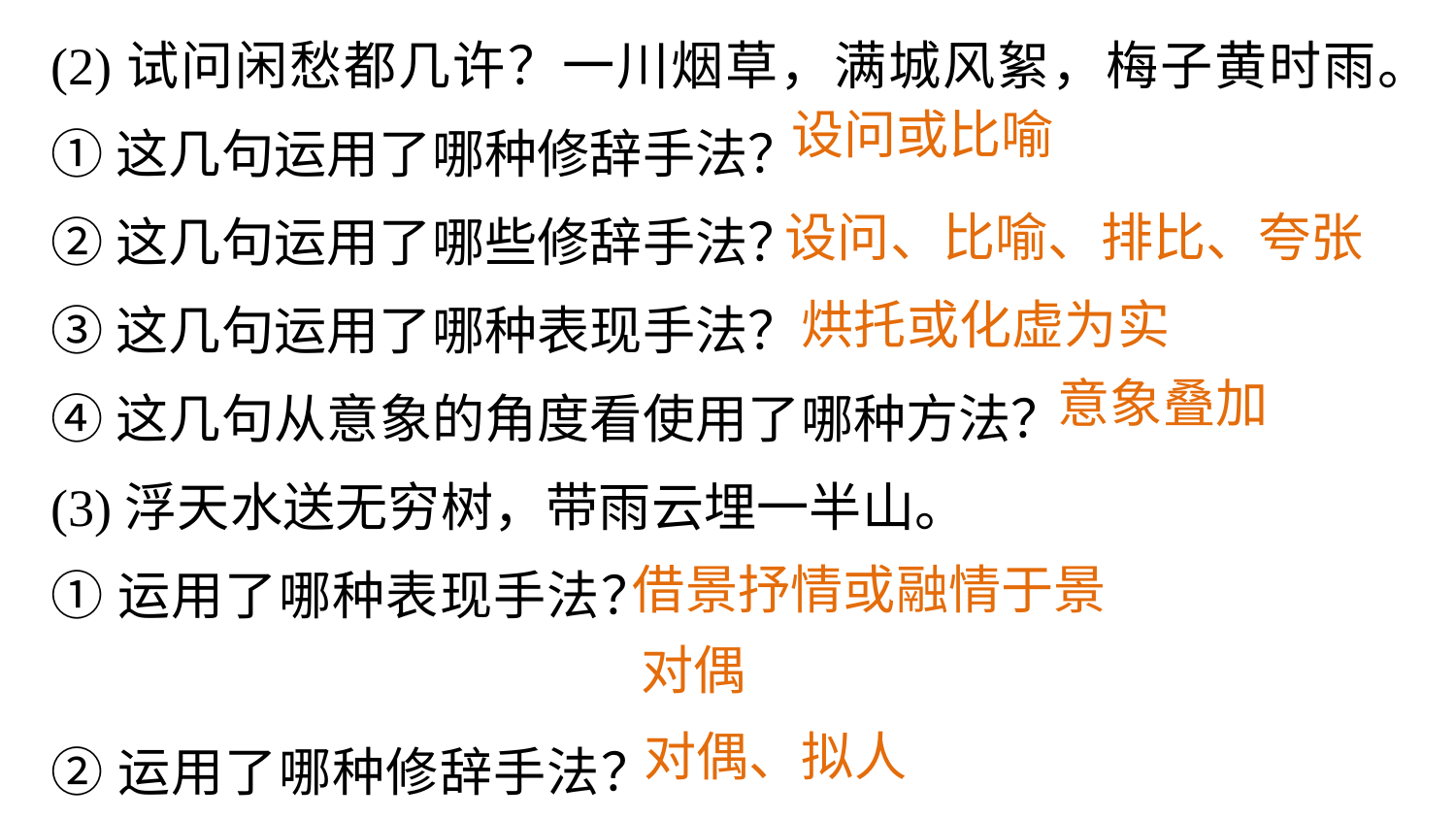

(2)试问闲愁都几许？一川烟草，满城风絮，梅子黄时雨。
①这几句运用了哪种修辞手法？
②这几句运用了哪些修辞手法？
③这几句运用了哪种表现手法？
④这几句从意象的角度看使用了哪种方法？
(3)浮天水送无穷树，带雨云埋一半山。
①运用了哪种表现手法？
②运用了哪种修辞手法？
③运用了哪些修辞手法？
设问或比喻
设问、比喻、排比、夸张
烘托或化虚为实
意象叠加
借景抒情或融情于景
对偶
对偶、拟人